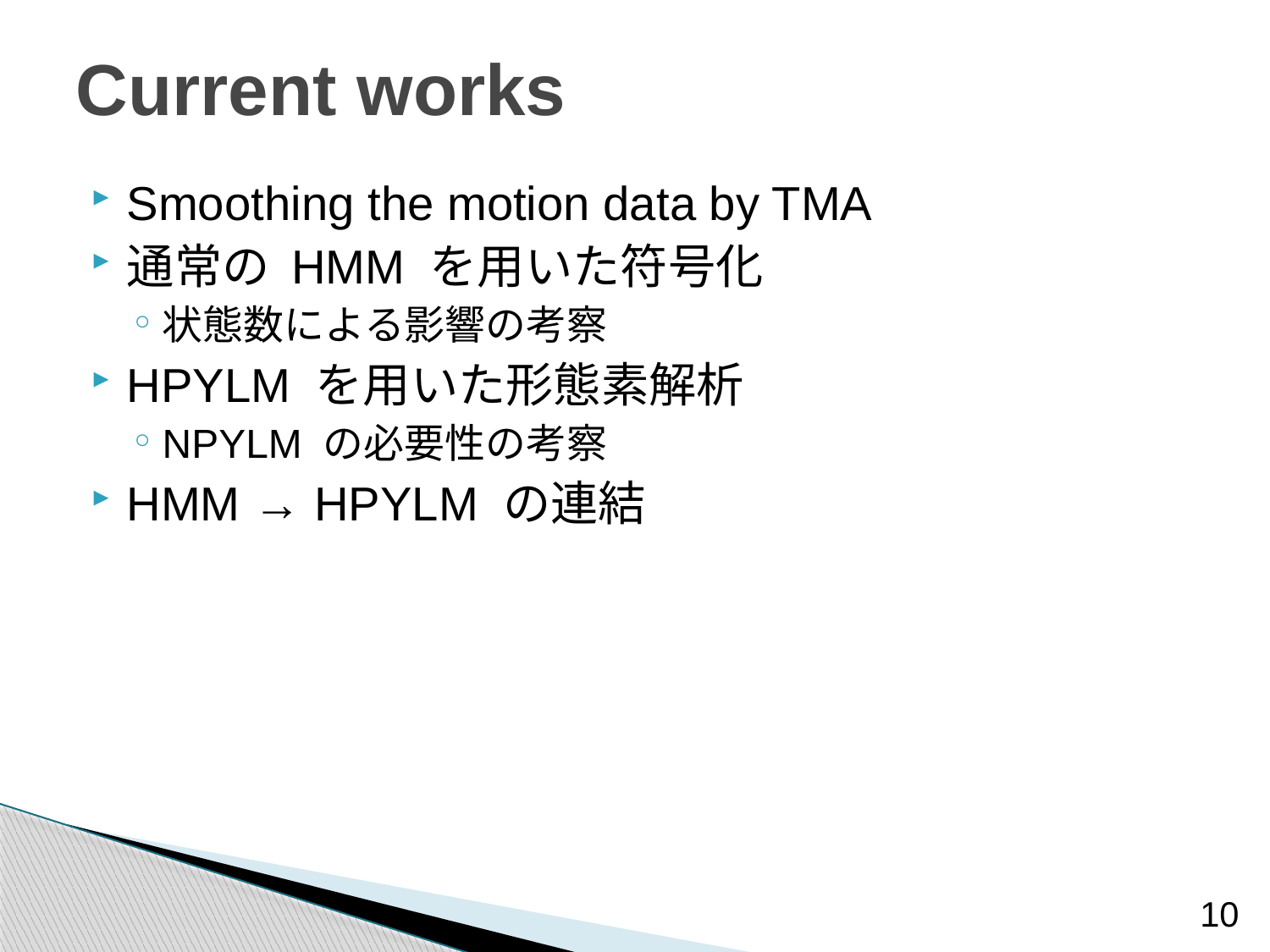

# Current works
Smoothing the motion data by TMA
通常の HMM を用いた符号化
状態数による影響の考察
HPYLM を用いた形態素解析
NPYLM の必要性の考察
HMM → HPYLM の連結

10